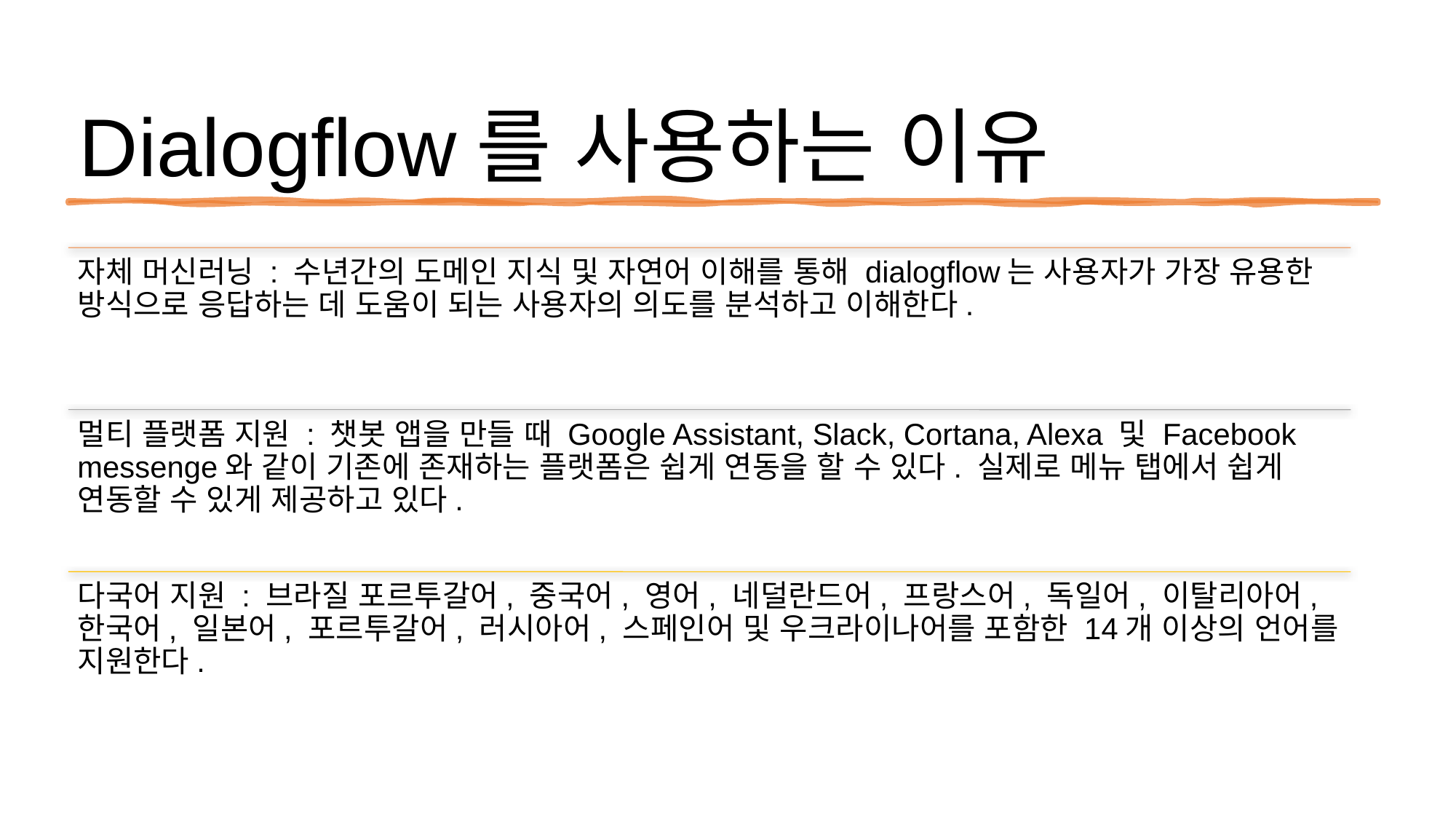

# Dialogflow를 사용하는 이유

자체 머신러닝 : 수년간의 도메인 지식 및 자연어 이해를 통해 dialogflow는 사용자가 가장 유용한 방식으로 응답하는 데 도움이 되는 사용자의 의도를 분석하고 이해한다.
멀티 플랫폼 지원 : 챗봇 앱을 만들 때 Google Assistant, Slack, Cortana, Alexa 및 Facebook messenge와 같이 기존에 존재하는 플랫폼은 쉽게 연동을 할 수 있다. 실제로 메뉴 탭에서 쉽게 연동할 수 있게 제공하고 있다.
다국어 지원 : 브라질 포르투갈어, 중국어, 영어, 네덜란드어, 프랑스어, 독일어, 이탈리아어, 한국어, 일본어, 포르투갈어, 러시아어, 스페인어 및 우크라이나어를 포함한 14개 이상의 언어를 지원한다.